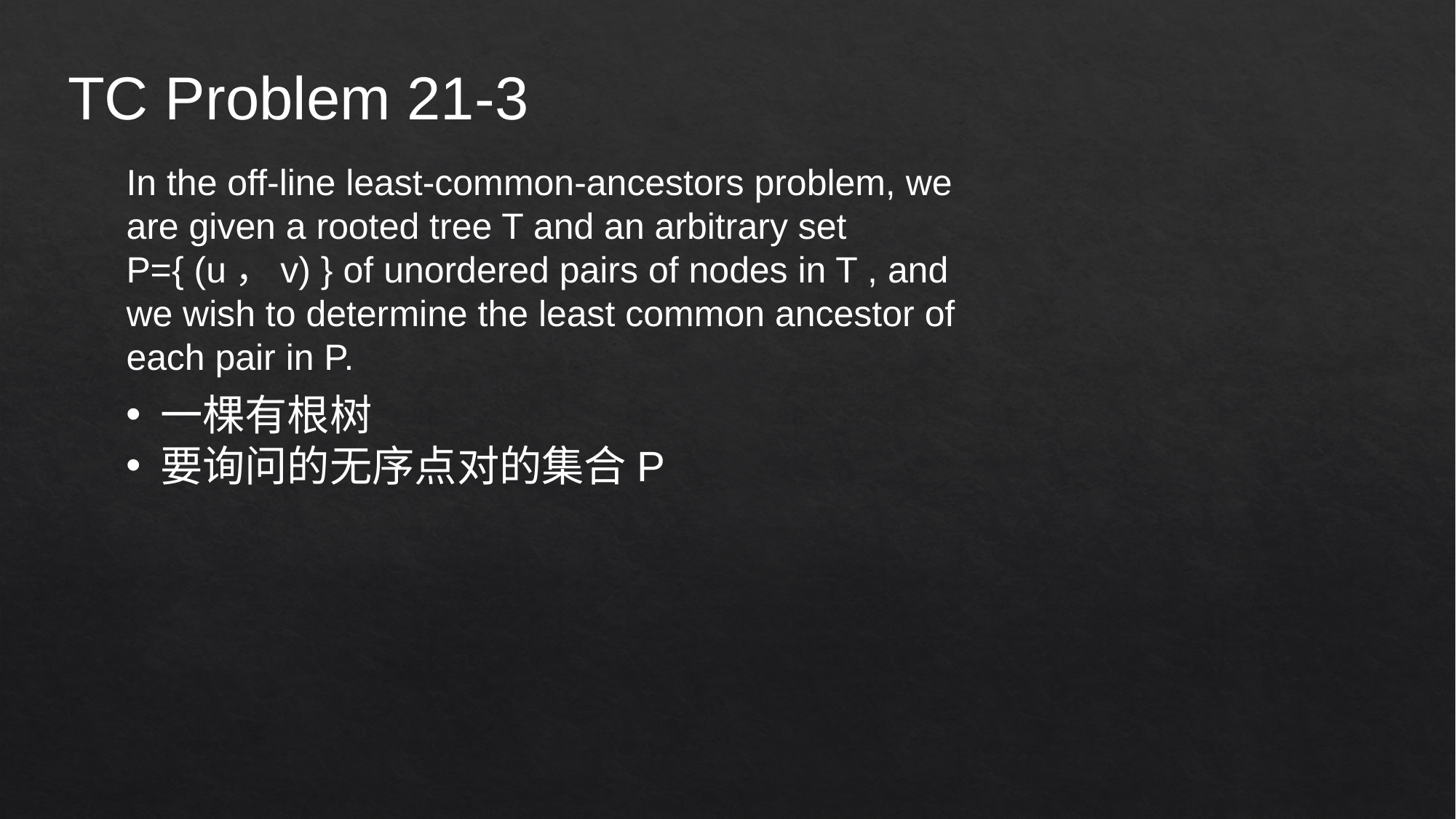

TC Problem 21-3
In the off-line least-common-ancestors problem, we are given a rooted tree T and an arbitrary set P={ (u，v) } of unordered pairs of nodes in T , and we wish to determine the least common ancestor of each pair in P.
一棵有根树
要询问的无序点对的集合P